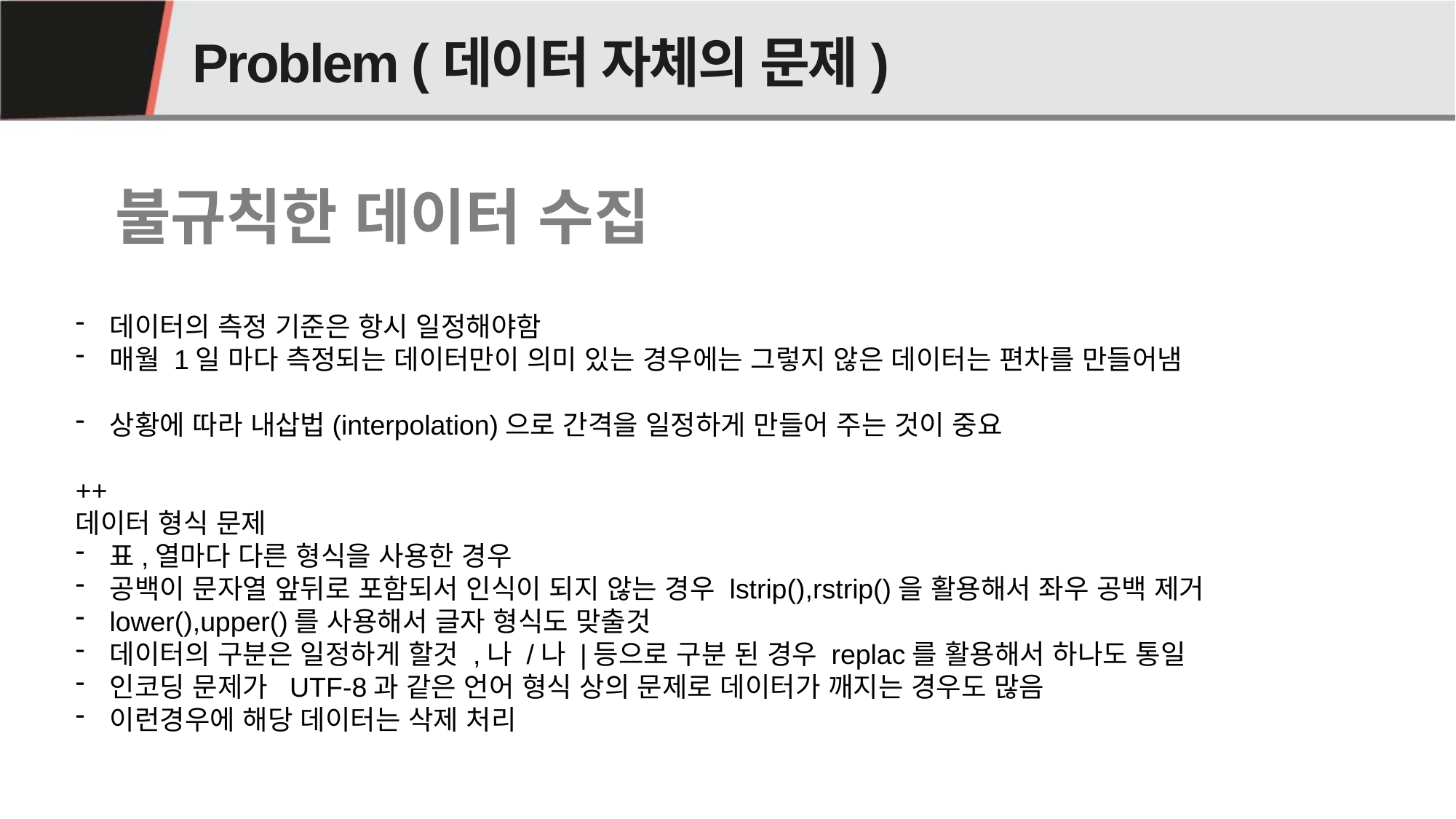

# Problem (데이터 자체의 문제)
01
불규칙한 데이터 수집
데이터의 측정 기준은 항시 일정해야함
매월 1일 마다 측정되는 데이터만이 의미 있는 경우에는 그렇지 않은 데이터는 편차를 만들어냄

상황에 따라 내삽법(interpolation)으로 간격을 일정하게 만들어 주는 것이 중요

++
데이터 형식 문제
표,열마다 다른 형식을 사용한 경우
공백이 문자열 앞뒤로 포함되서 인식이 되지 않는 경우 lstrip(),rstrip()을 활용해서 좌우 공백 제거
lower(),upper()를 사용해서 글자 형식도 맞출것
데이터의 구분은 일정하게 할것 ,나 /나 |등으로 구분 된 경우 replac를 활용해서 하나도 통일
인코딩 문제가  UTF-8과 같은 언어 형식 상의 문제로 데이터가 깨지는 경우도 많음
이런경우에 해당 데이터는 삭제 처리